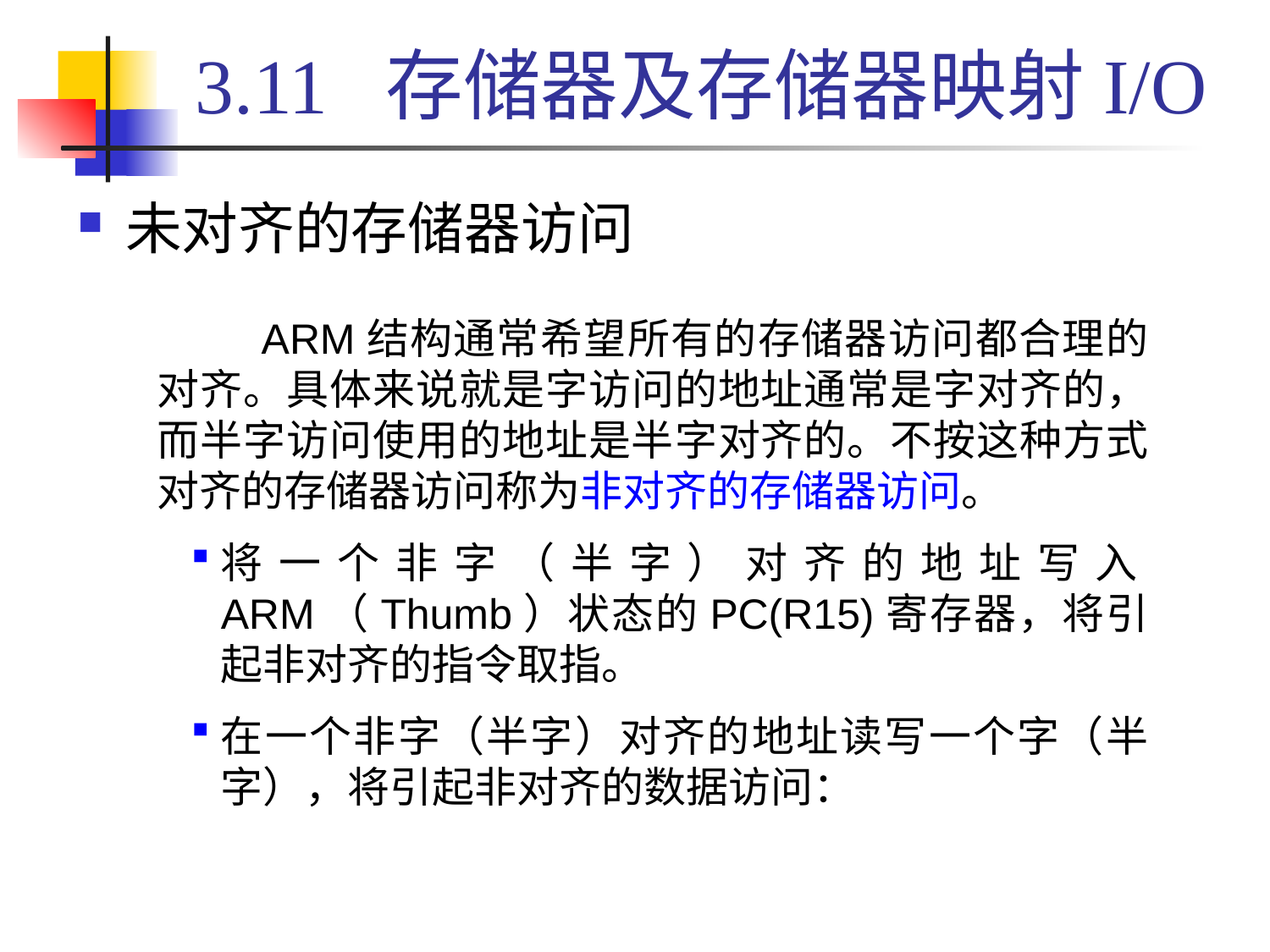

# 3.11  存储器及存储器映射I/O
未对齐的存储器访问
        ARM结构通常希望所有的存储器访问都合理的对齐。具体来说就是字访问的地址通常是字对齐的，而半字访问使用的地址是半字对齐的。不按这种方式对齐的存储器访问称为非对齐的存储器访问。
将一个非字（半字）对齐的地址写入ARM（Thumb）状态的PC(R15)寄存器，将引起非对齐的指令取指。
在一个非字（半字）对齐的地址读写一个字（半字），将引起非对齐的数据访问：